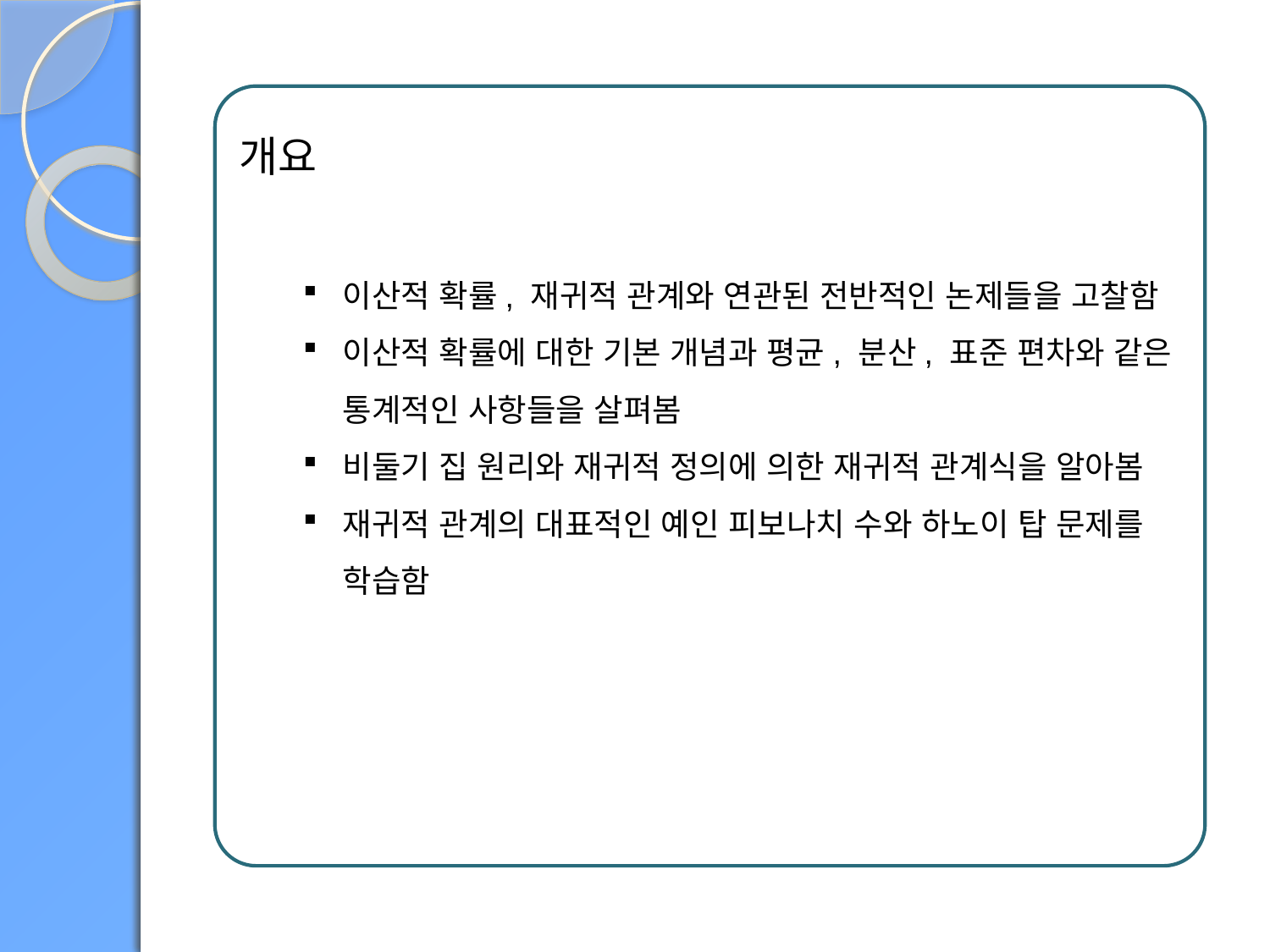

개요

이산적 확률, 재귀적 관계와 연관된 전반적인 논제들을 고찰함
이산적 확률에 대한 기본 개념과 평균, 분산, 표준 편차와 같은 통계적인 사항들을 살펴봄
비둘기 집 원리와 재귀적 정의에 의한 재귀적 관계식을 알아봄
재귀적 관계의 대표적인 예인 피보나치 수와 하노이 탑 문제를 학습함